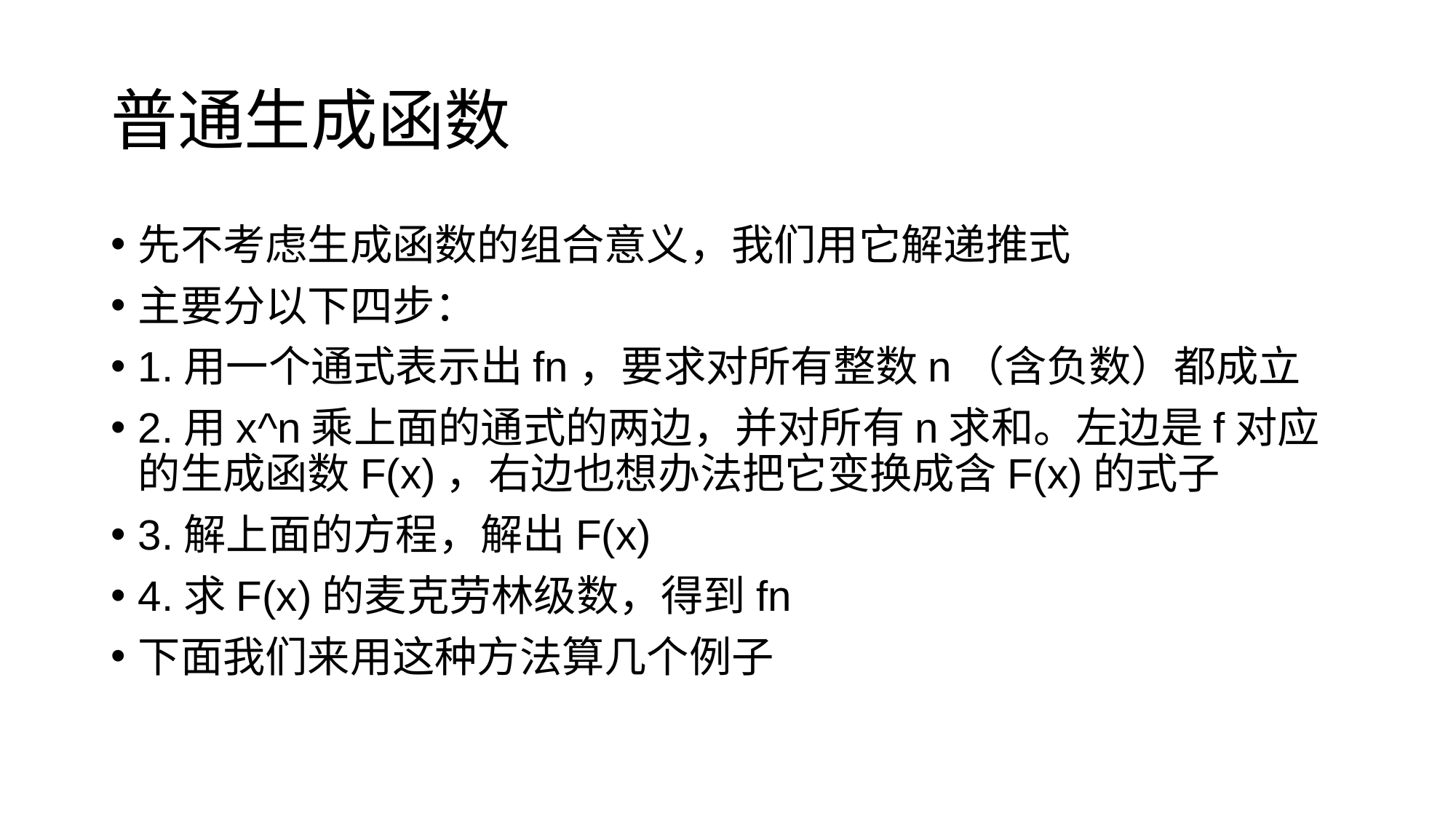

# 普通生成函数
先不考虑生成函数的组合意义，我们用它解递推式
主要分以下四步：
1.用一个通式表示出fn，要求对所有整数n（含负数）都成立
2.用x^n乘上面的通式的两边，并对所有n求和。左边是f对应的生成函数F(x)，右边也想办法把它变换成含F(x)的式子
3.解上面的方程，解出F(x)
4.求F(x)的麦克劳林级数，得到fn
下面我们来用这种方法算几个例子